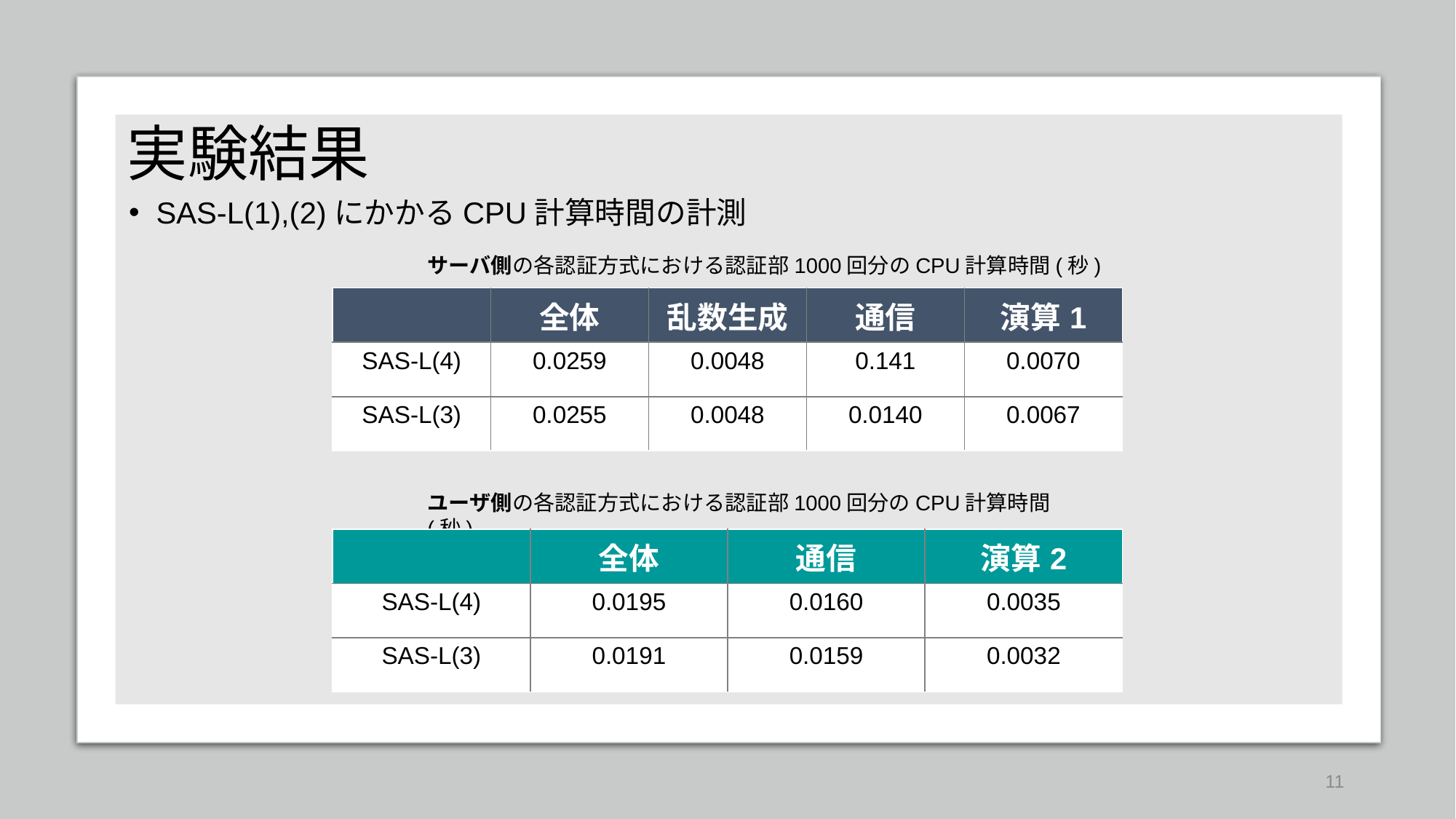

# 実験結果

SAS-L(1),(2)にかかるCPU計算時間の計測
サーバ側の各認証方式における認証部1000回分のCPU計算時間(秒)
|  | 全体 | 乱数生成 | 通信 | 演算1 |
| --- | --- | --- | --- | --- |
| SAS-L(4) | 0.0259 | 0.0048 | 0.141 | 0.0070 |
| SAS-L(3) | 0.0255 | 0.0048 | 0.0140 | 0.0067 |
ユーザ側の各認証方式における認証部1000回分のCPU計算時間(秒)
|  | 全体 | 通信 | 演算2 |
| --- | --- | --- | --- |
| SAS-L(4) | 0.0195 | 0.0160 | 0.0035 |
| SAS-L(3) | 0.0191 | 0.0159 | 0.0032 |
11